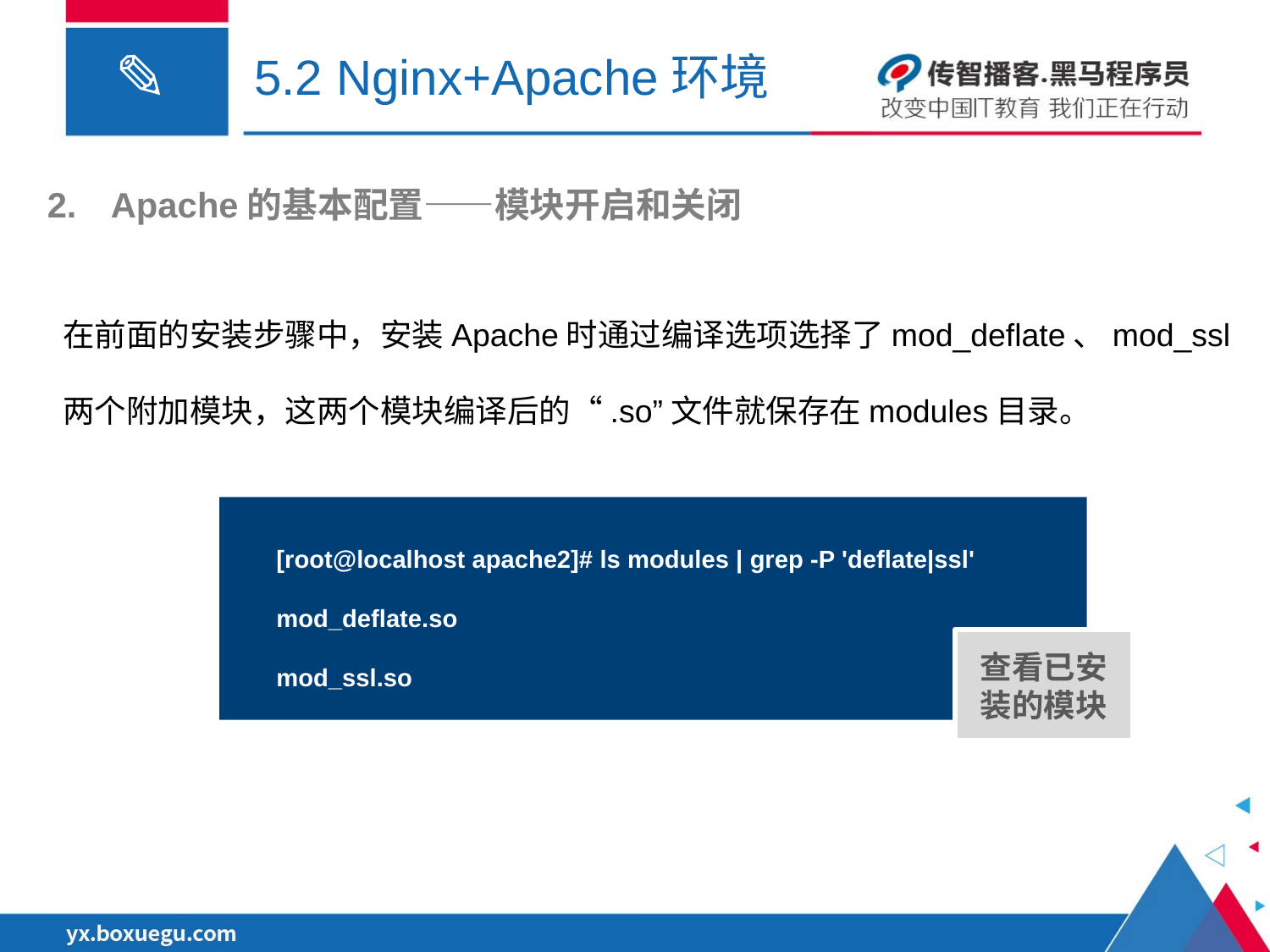

# 5.2 Nginx+Apache环境
Apache的基本配置——模块开启和关闭
在前面的安装步骤中，安装Apache时通过编译选项选择了mod_deflate、mod_ssl两个附加模块，这两个模块编译后的“.so”文件就保存在modules目录。

[root@localhost apache2]# ls modules | grep -P 'deflate|ssl'
mod_deflate.so
mod_ssl.so
查看已安装的模块